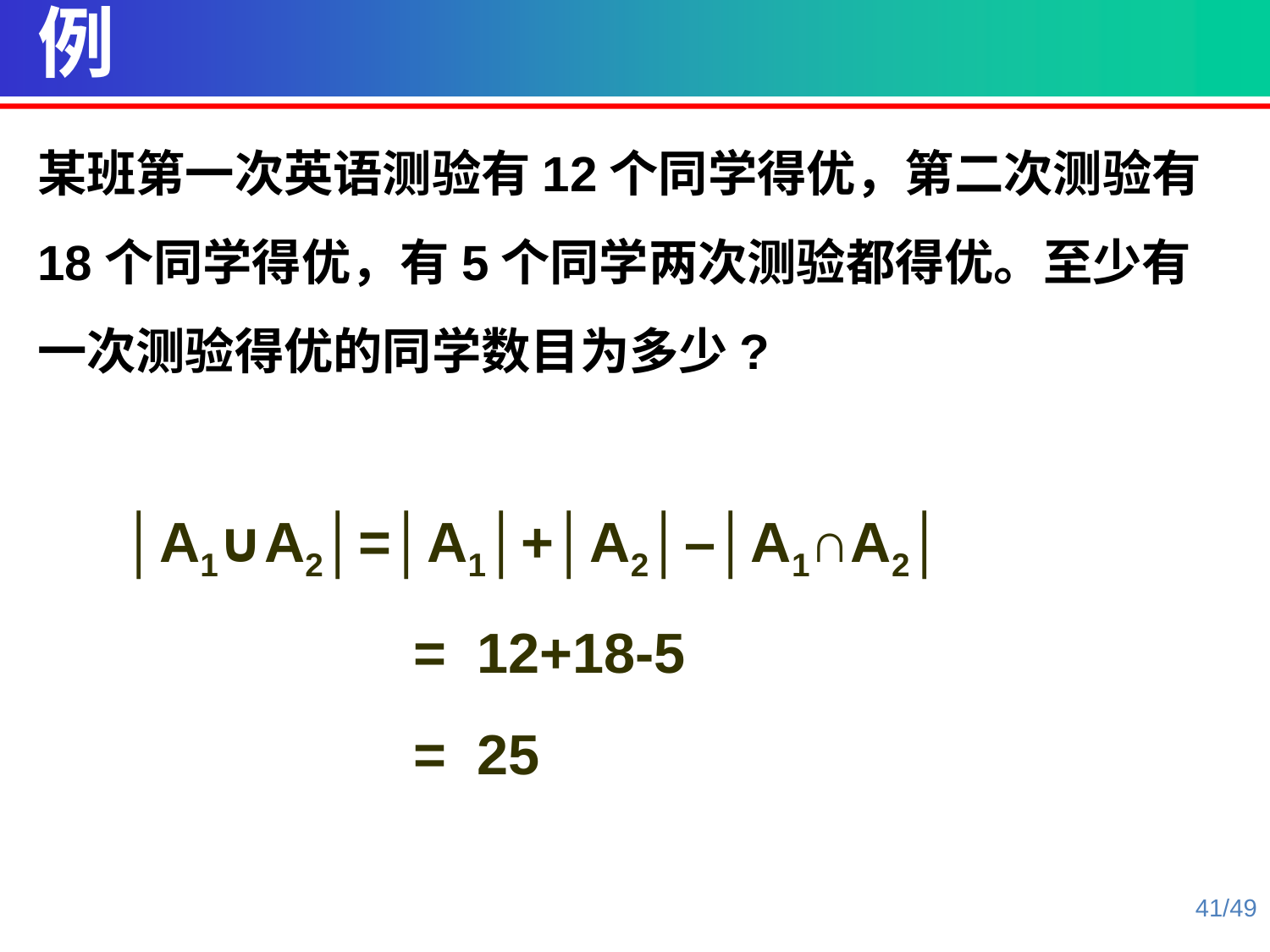

例
某班第一次英语测验有12个同学得优，第二次测验有18个同学得优，有5个同学两次测验都得优。至少有一次测验得优的同学数目为多少?

	│A1∪A2│=│A1│+│A2│–│A1∩A2│
                        =  12+18-5
                        =  25

41/49